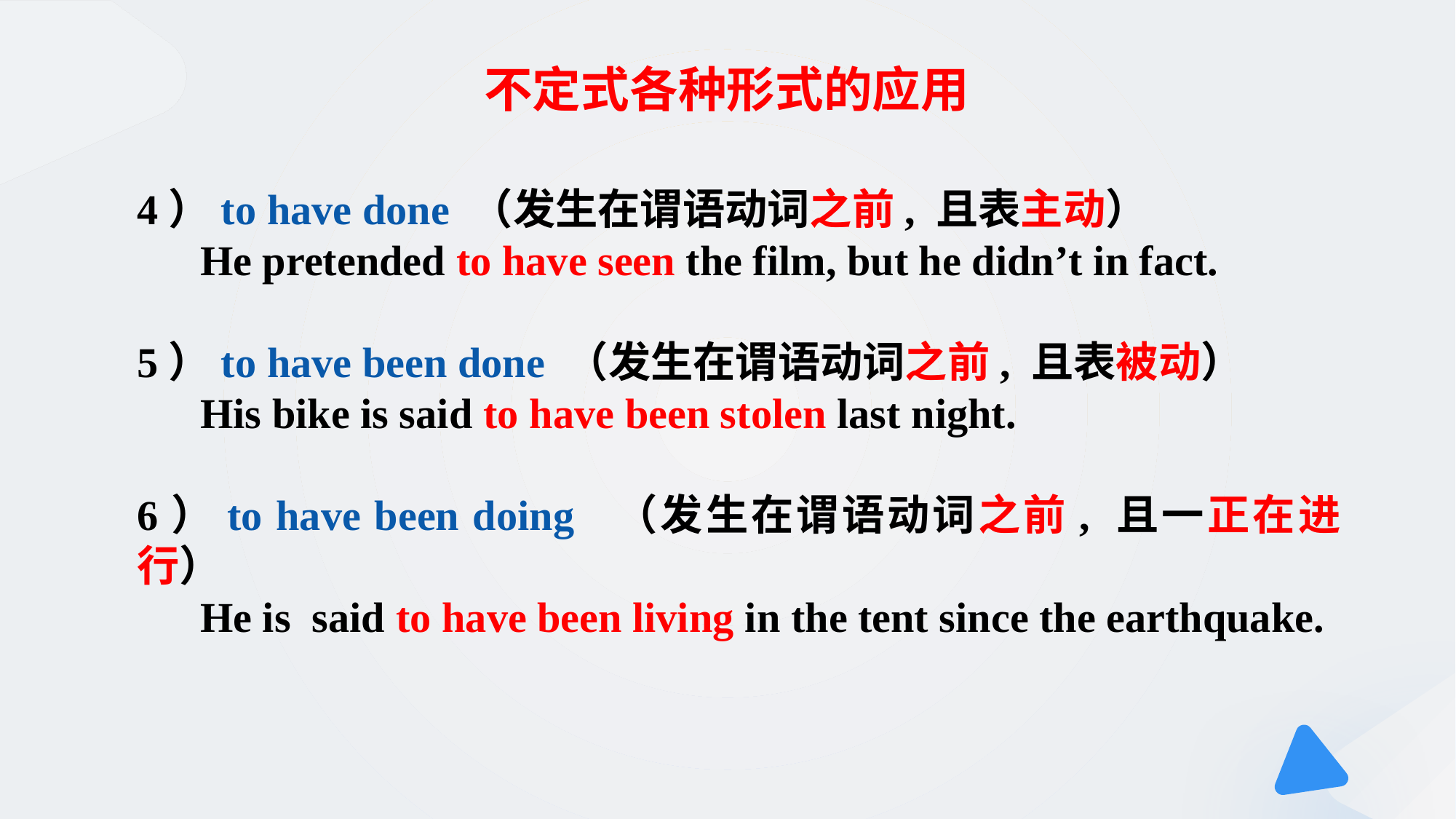

# 不定式各种形式的应用
4）to have done （发生在谓语动词之前, 且表主动）
      He pretended to have seen the film, but he didn’t in fact.

5）to have been done （发生在谓语动词之前, 且表被动）
      His bike is said to have been stolen last night.

6）to have been doing  （发生在谓语动词之前, 且一正在进行）
      He is  said to have been living in the tent since the earthquake.